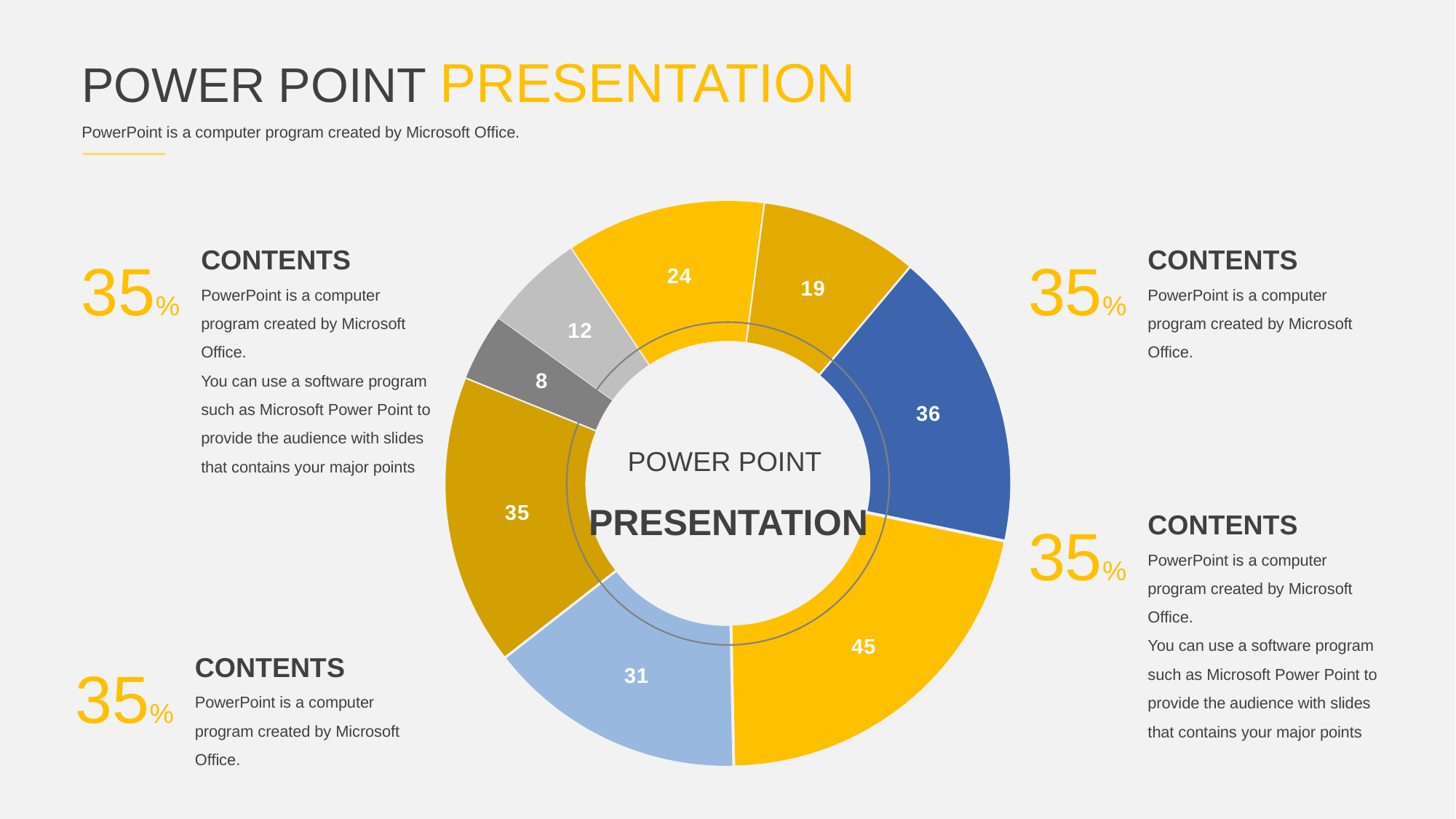

POWER POINT PRESENTATION
PowerPoint is a computer program created by Microsoft Office.

### Chart

| Category | 수량 |
|---|---|
| 10min | 8.0 |
| 20min | 12.0 |
| 30min | 24.0 |
| 40min | 19.0 |
| 50min | 36.0 |
| 60min | 45.0 |
| 90min | 31.0 |
| 120min | 35.0 |
35%
35%
CONTENTS
PowerPoint is a computer program created by Microsoft Office.
You can use a software program such as Microsoft Power Point to provide the audience with slides that contains your major points
CONTENTS
PowerPoint is a computer program created by Microsoft Office.

POWER POINT
PRESENTATION
35%
CONTENTS
PowerPoint is a computer program created by Microsoft Office.
You can use a software program such as Microsoft Power Point to provide the audience with slides that contains your major points
35%
CONTENTS
PowerPoint is a computer program created by Microsoft Office.